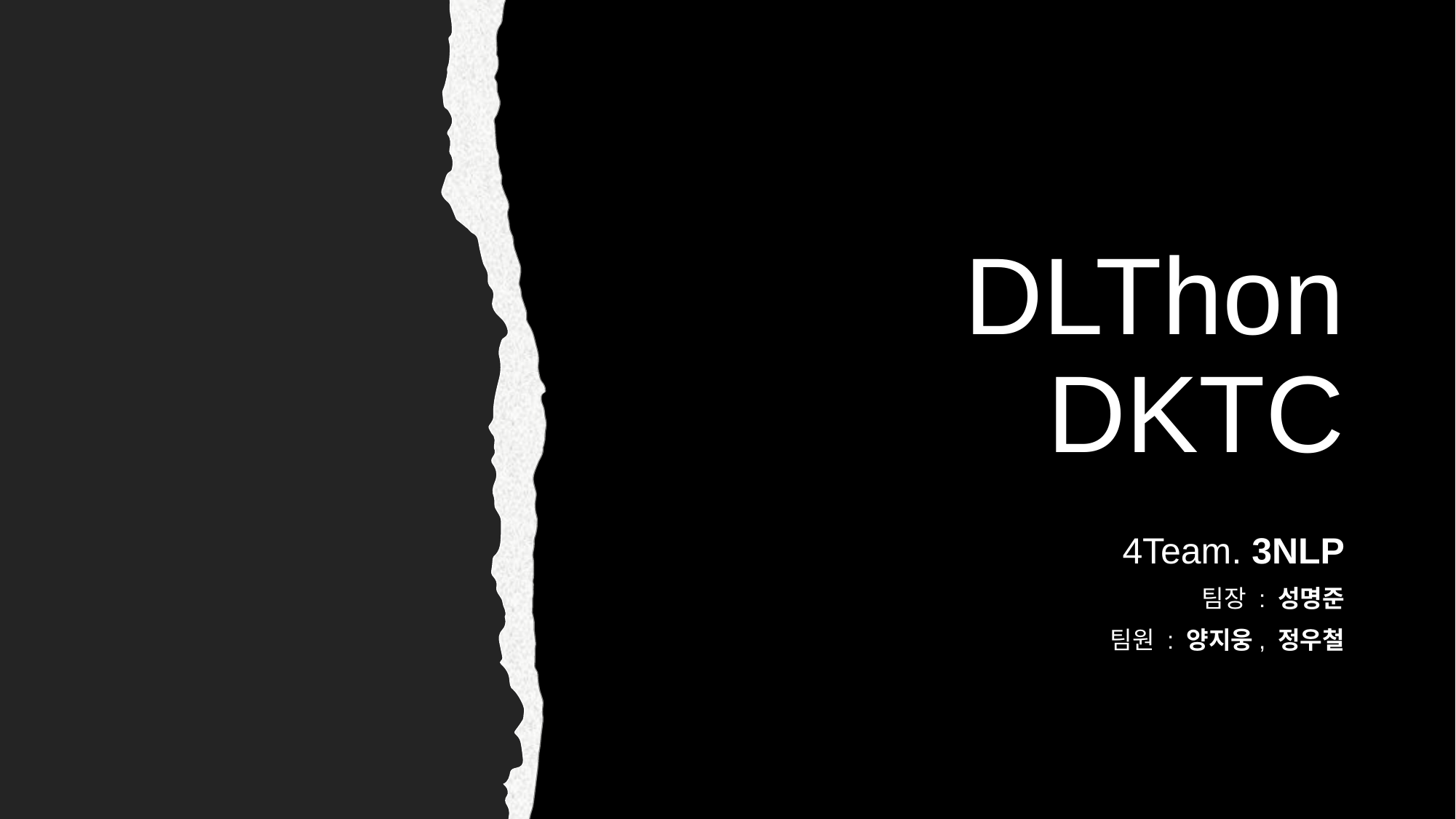

# DLThon DKTC
4Team. 3NLP
팀장 : 성명준
팀원 : 양지웅, 정우철